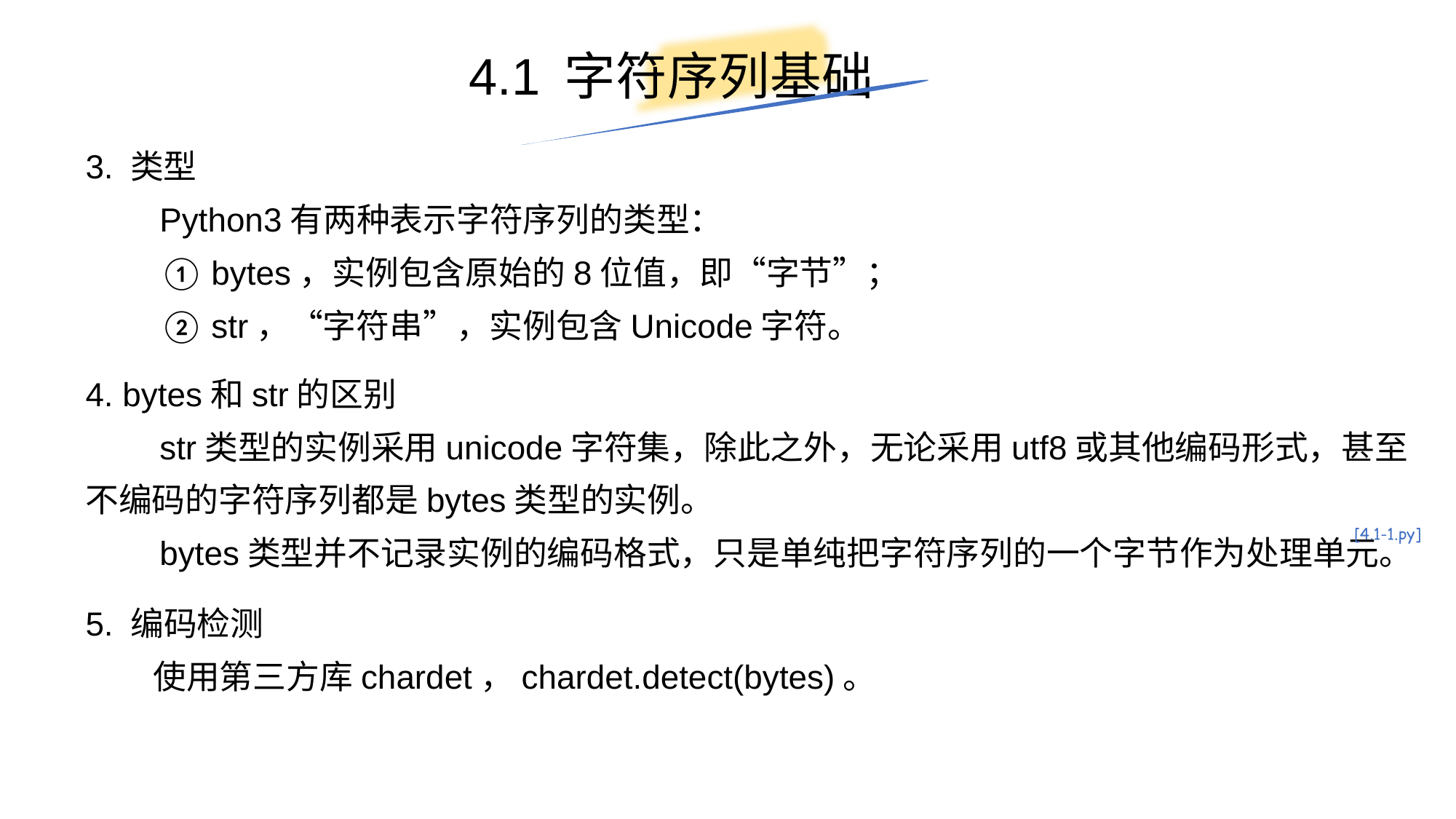

# 4.1 字符序列基础

3. 类型
        Python3有两种表示字符序列的类型：
        ① bytes，实例包含原始的8位值，即“字节”；
        ② str，“字符串”，实例包含Unicode字符。
4. bytes和str的区别
        str类型的实例采用unicode字符集，除此之外，无论采用utf8或其他编码形式，甚至不编码的字符序列都是bytes类型的实例。
        bytes类型并不记录实例的编码格式，只是单纯把字符序列的一个字节作为处理单元。
[4.1-1.py]
5. 编码检测
        使用第三方库chardet，chardet.detect(bytes)。